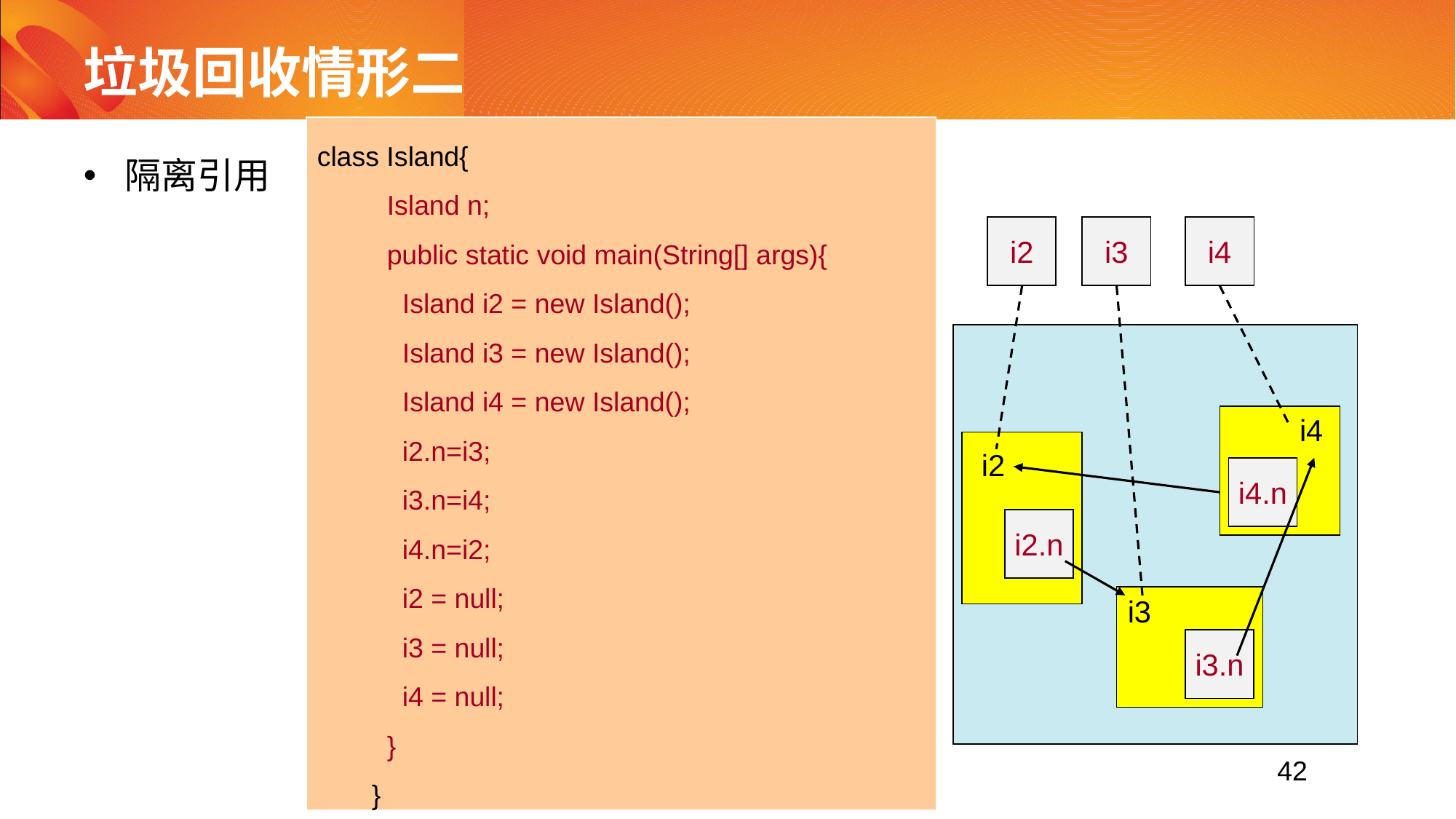

# 垃圾回收情形二
class Island{
  Island n;
  public static void main(String[] args){
    Island i2 = new Island();
    Island i3 = new Island();
    Island i4 = new Island();
    i2.n=i3;
    i3.n=i4;
    i4.n=i2;
    i2 = null;
    i3 = null;
    i4 = null;
  }
}
隔离引用
i2
i3
i4

i4

i2
i4.n

i2.n

i3

i3.n